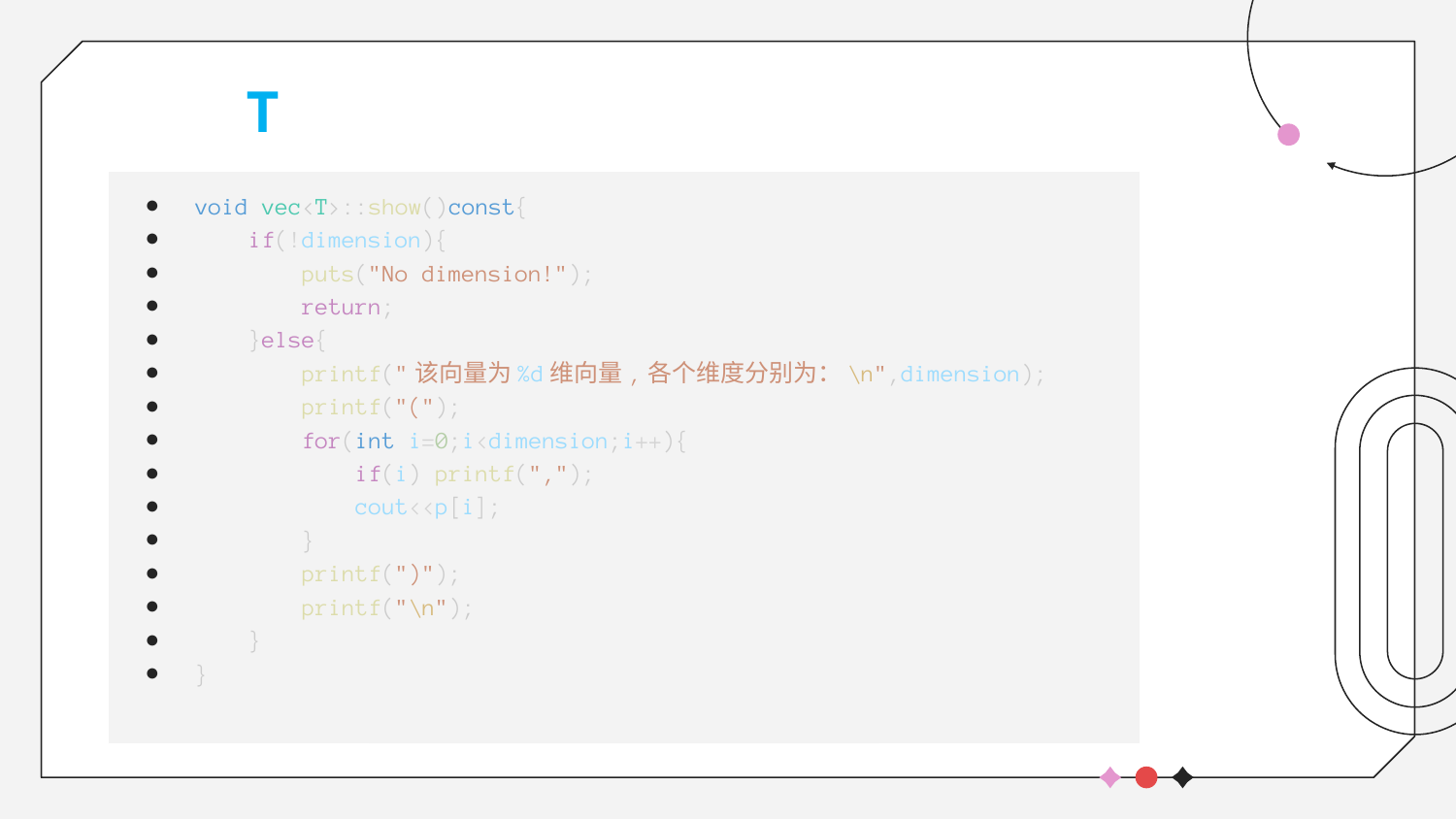

# vec<T>::Show()
void vec<T>::show()const{
    if(!dimension){
        puts("No dimension!");
        return;
    }else{
        printf("该向量为%d维向量,各个维度分别为：\n",dimension);
        printf("(");
        for(int i=0;i<dimension;i++){
            if(i) printf(",");
            cout<<p[i];
        }
        printf(")");
        printf("\n");
    }
}